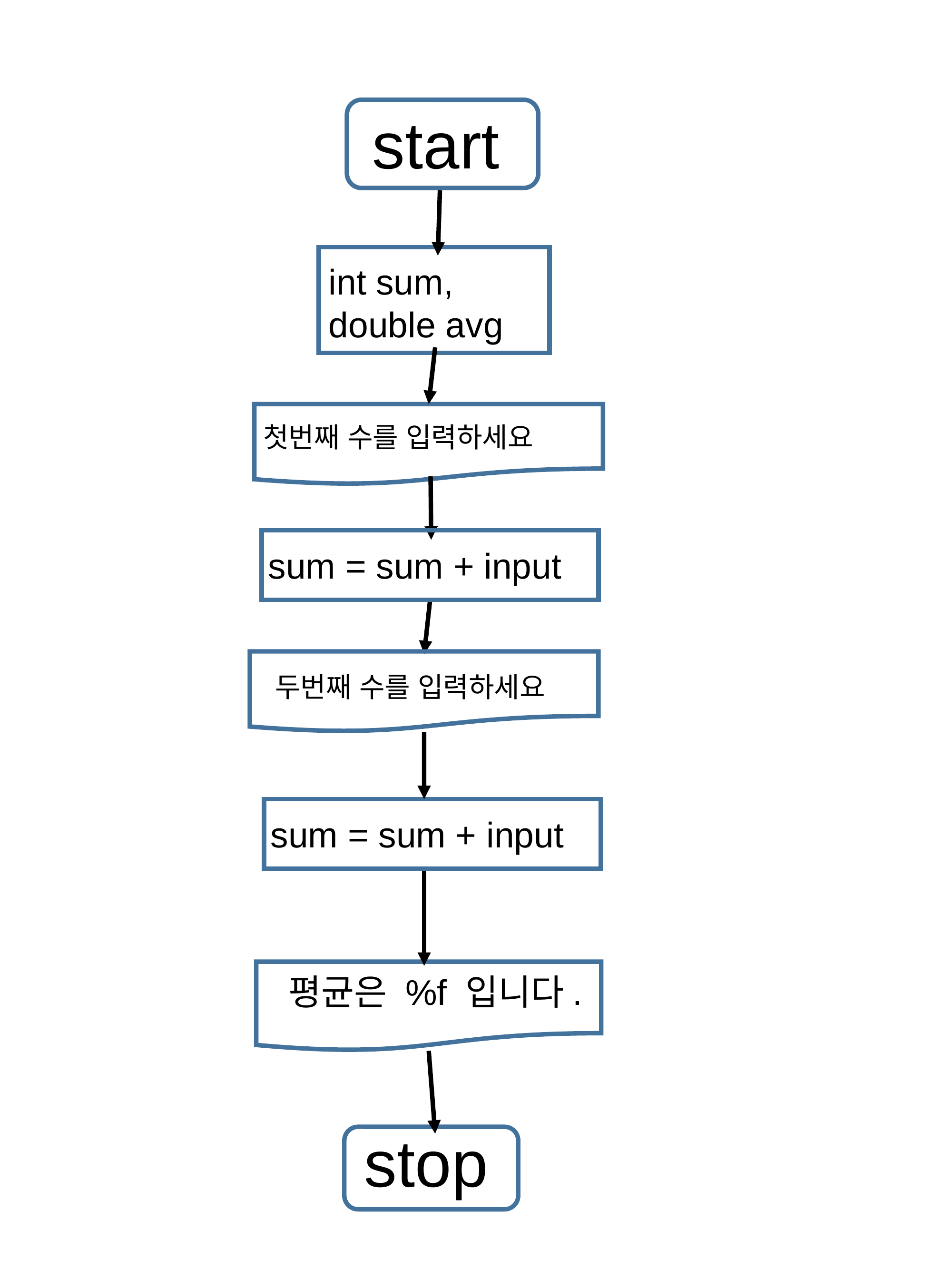

start

int sum,
double avg

첫번째 수를 입력하세요

sum = sum + input

두번째 수를 입력하세요

sum = sum + input

평균은 %f 입니다.
stop